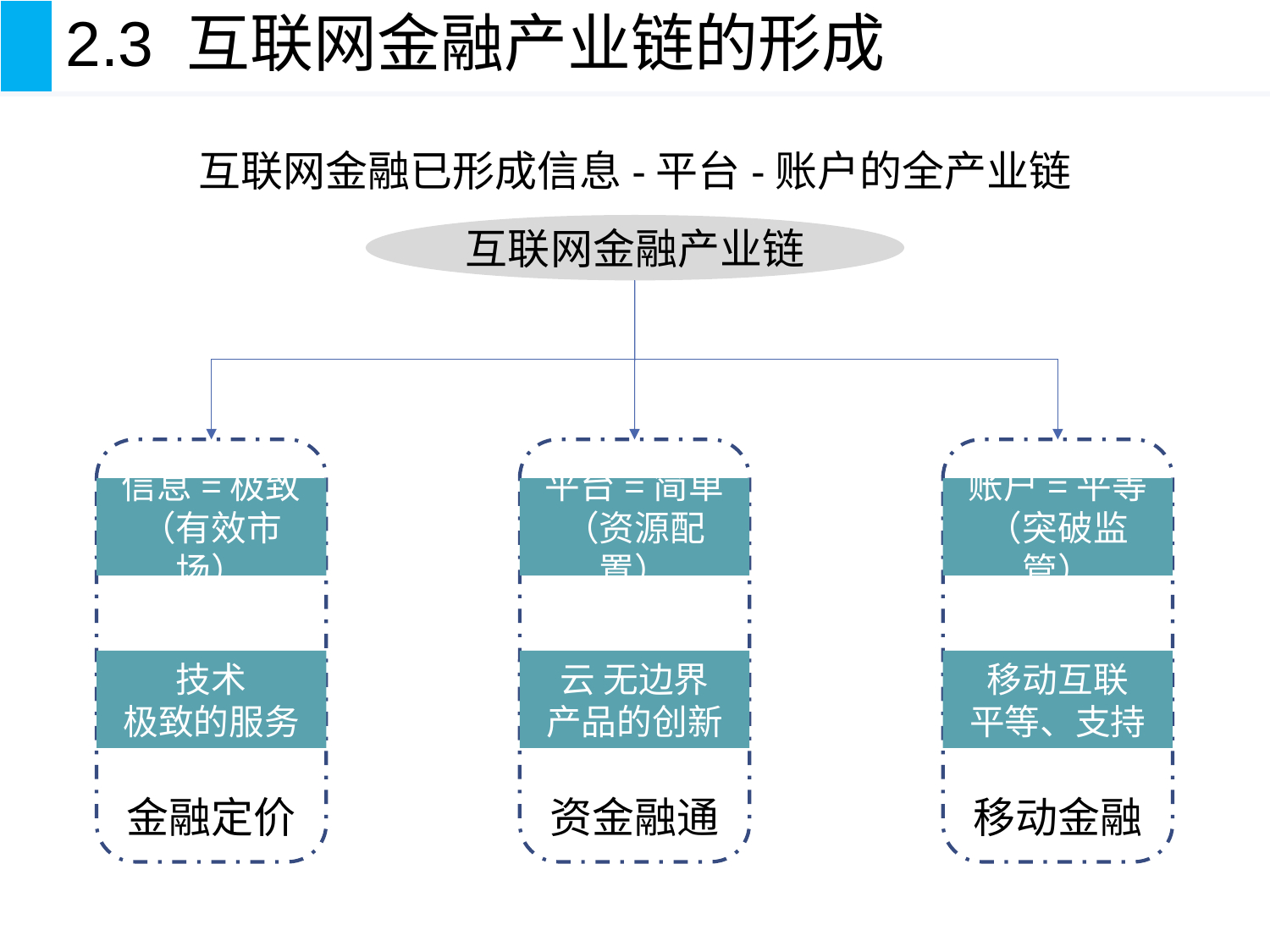

# 2.3 互联网金融产业链的形成
互联网金融已形成信息-平台-账户的全产业链
互联网金融产业链

信息=极致
（有效市场）
技术
极致的服务
金融定价

平台=简单
（资源配置）
云 无边界
产品的创新
资金融通

账户=平等
（突破监管）
移动互联
平等、支持
移动金融